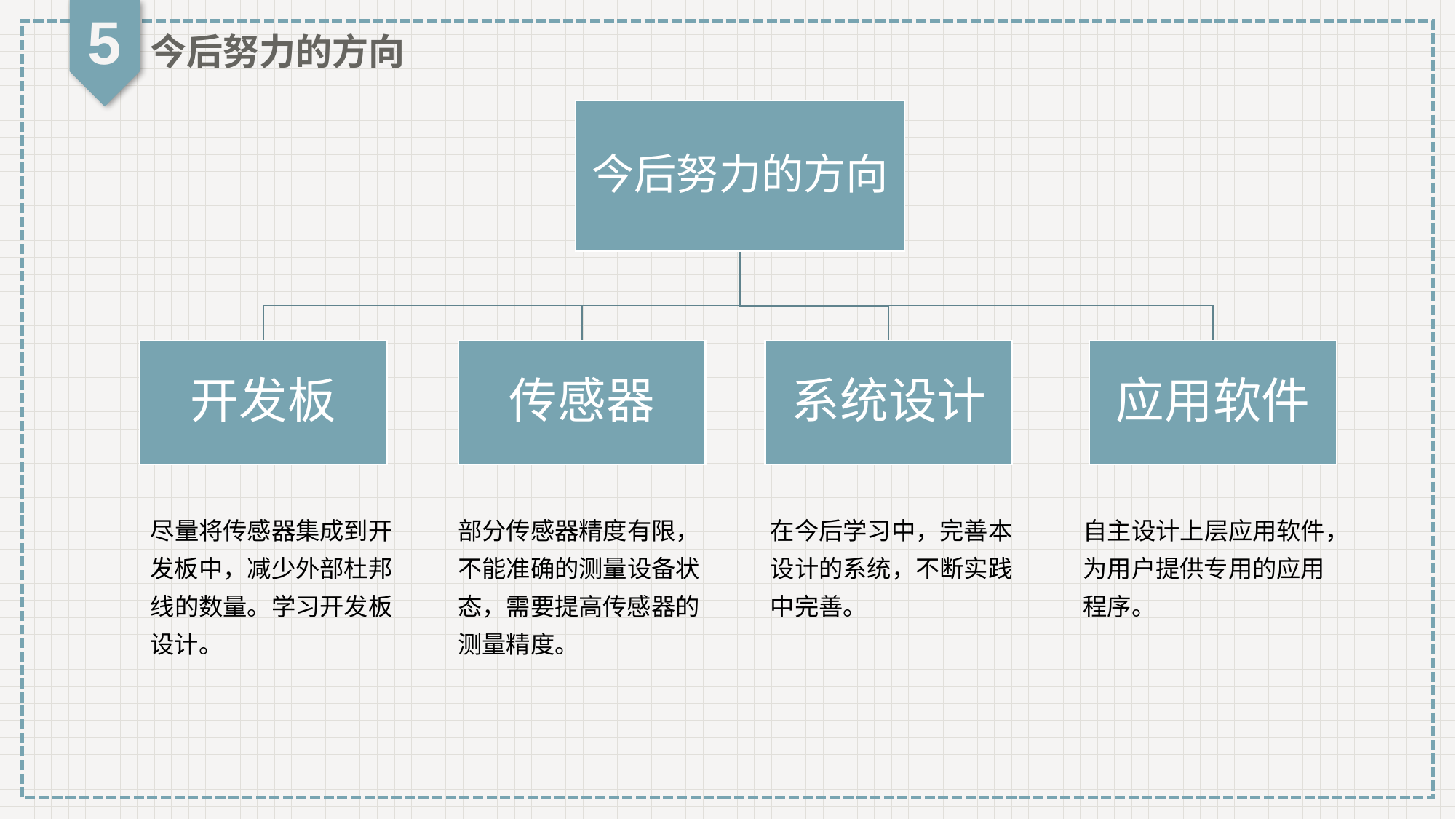

5
今后努力的方向
今后努力的方向
开发板
传感器
系统设计
应用软件
尽量将传感器集成到开发板中，减少外部杜邦线的数量。学习开发板设计。
部分传感器精度有限，不能准确的测量设备状态，需要提高传感器的测量精度。
在今后学习中，完善本设计的系统，不断实践中完善。
自主设计上层应用软件，为用户提供专用的应用程序。